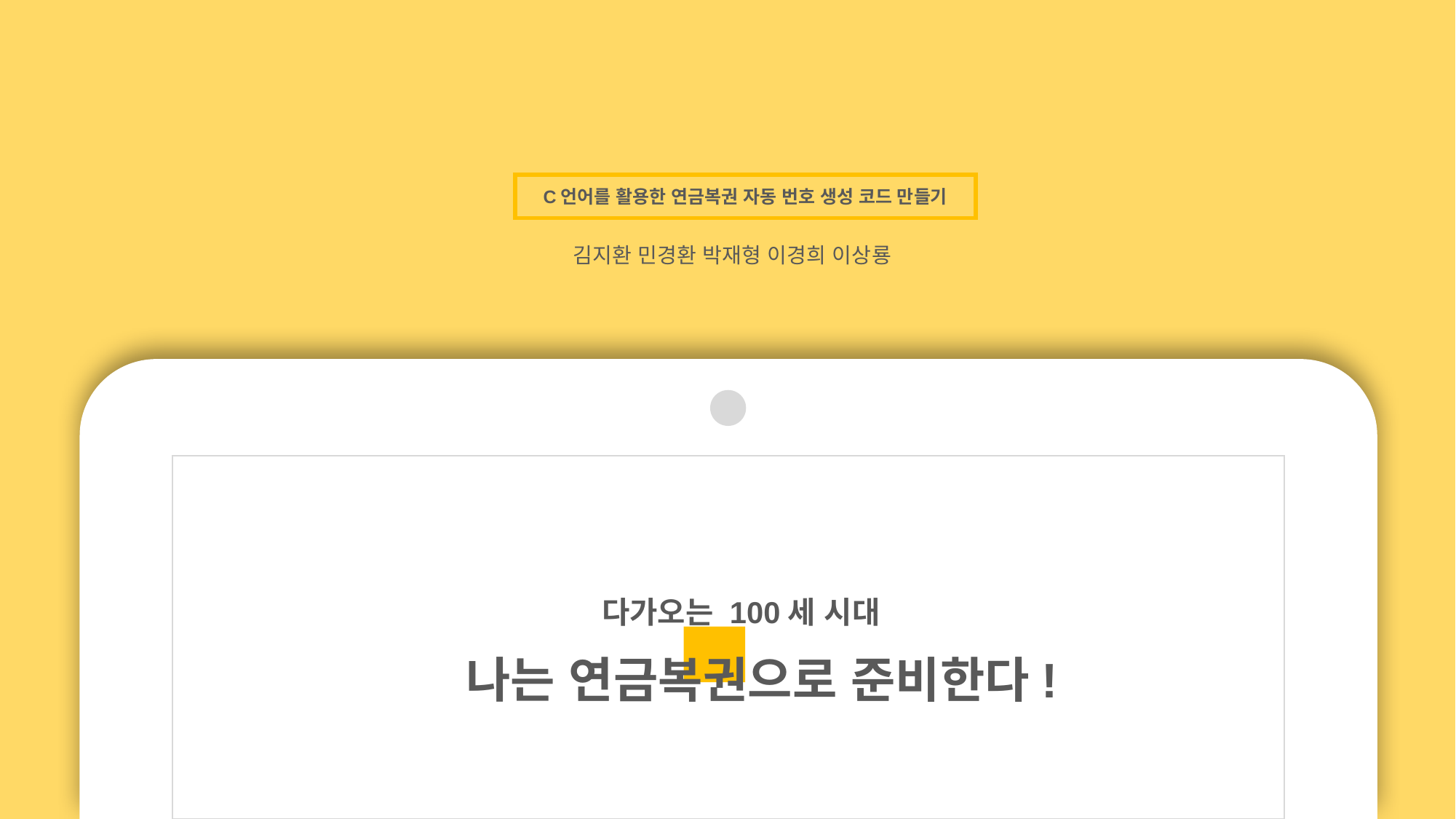

C언어를 활용한 연금복권 자동 번호 생성 코드 만들기
김지환 민경환 박재형 이경희 이상룡

다가오는 100세 시대
나는 연금복권으로 준비한다!